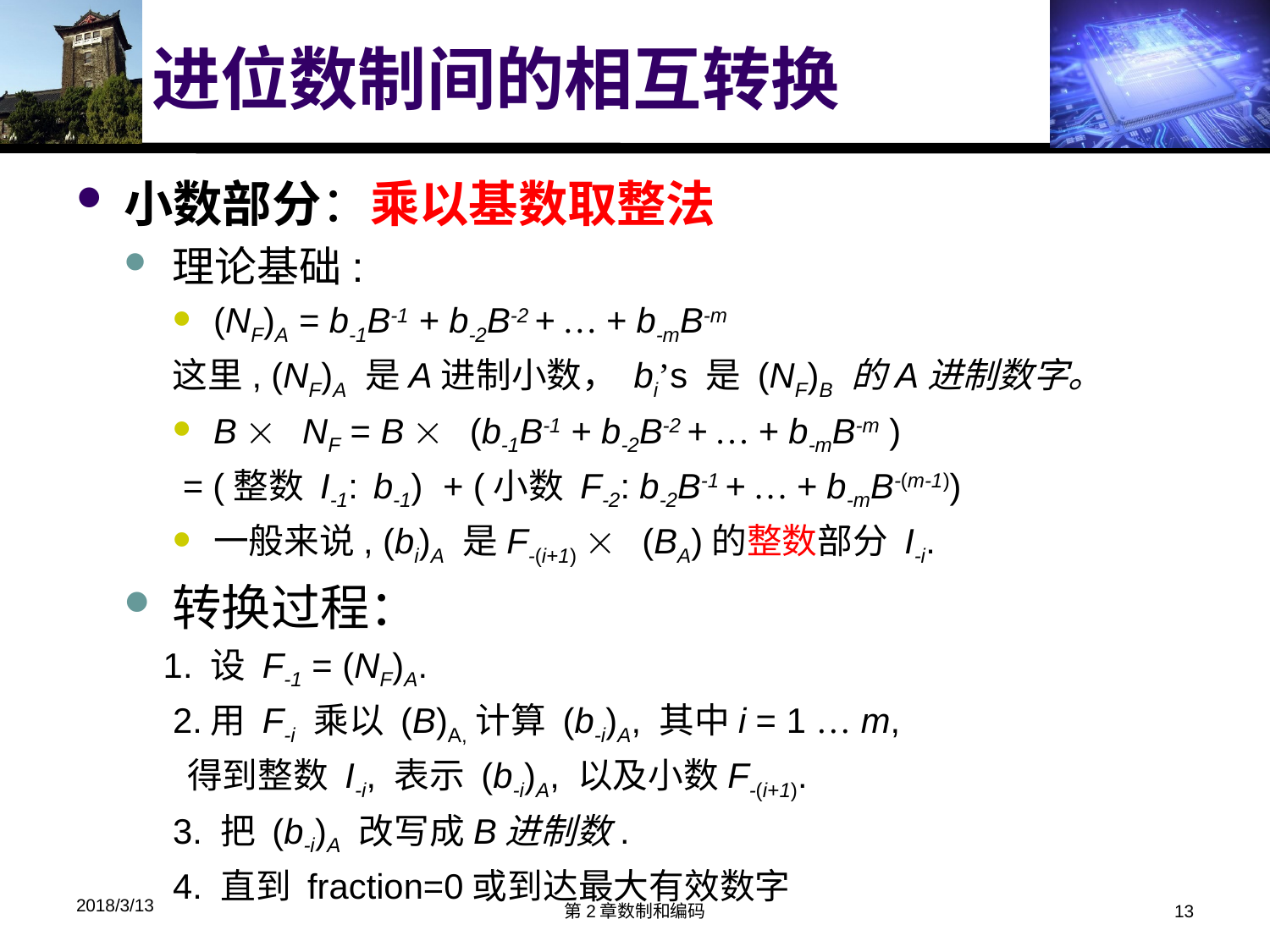

# 进位数制间的相互转换
小数部分：乘以基数取整法
理论基础:
(NF)A = b-1B-1 + b-2B-2 + … + b-mB-m
这里, (NF)A 是A进制小数， bi’s 是 (NF)B 的A进制数字。
B ×  NF = B ×  (b-1B-1 + b-2B-2 + … + b-mB-m )
 = (整数 I-1:  b-1)  + (小数 F-2: b-2B-1 + … + b-mB-(m-1))
一般来说, (bi)A 是F-(i+1) ×  (BA)的整数部分 I-i.
转换过程：
    1. 设 F-1 = (NF)A.
     2.用 F-i 乘以 (B)A,计算 (b-i)A, 其中i = 1 … m,
       得到整数 I-i, 表示 (b-i)A, 以及小数F-(i+1).
     3. 把 (b-i)A 改写成B进制数.
     4. 直到 fraction=0或到达最大有效数字
2018/3/13
第2章数制和编码
13